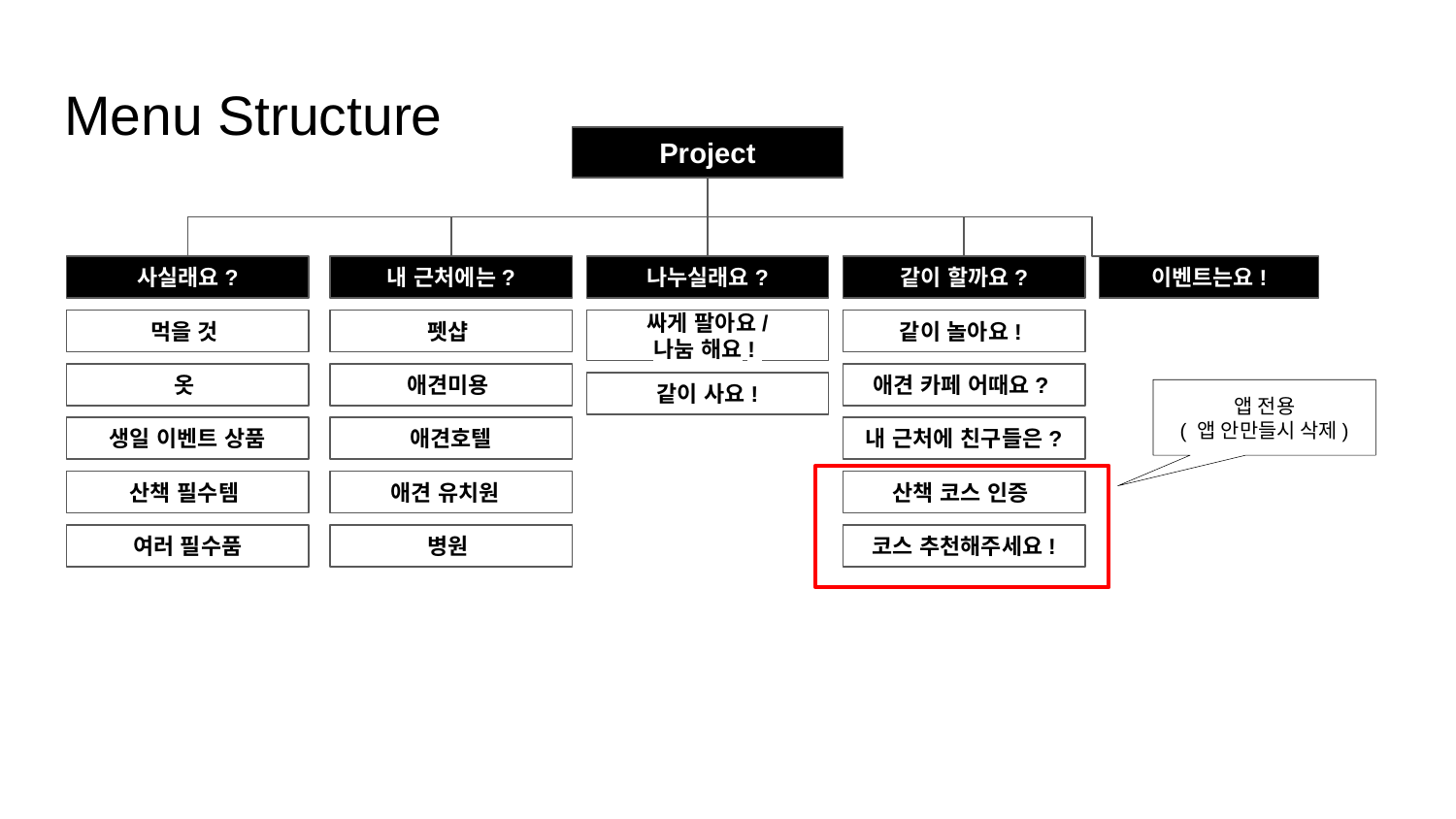

# Menu Structure
Project
사실래요?
내 근처에는?
나누실래요?
같이 할까요?
이벤트는요!
먹을 것
펫샵
싸게 팔아요/
나눔 해요!
같이 놀아요!
옷
애견미용
애견 카페 어때요?
같이 사요!
앱 전용
( 앱 안만들시 삭제)
생일 이벤트 상품
애견호텔
내 근처에 친구들은?

산책 필수템
애견 유치원
산책 코스 인증
여러 필수품
병원
코스 추천해주세요!